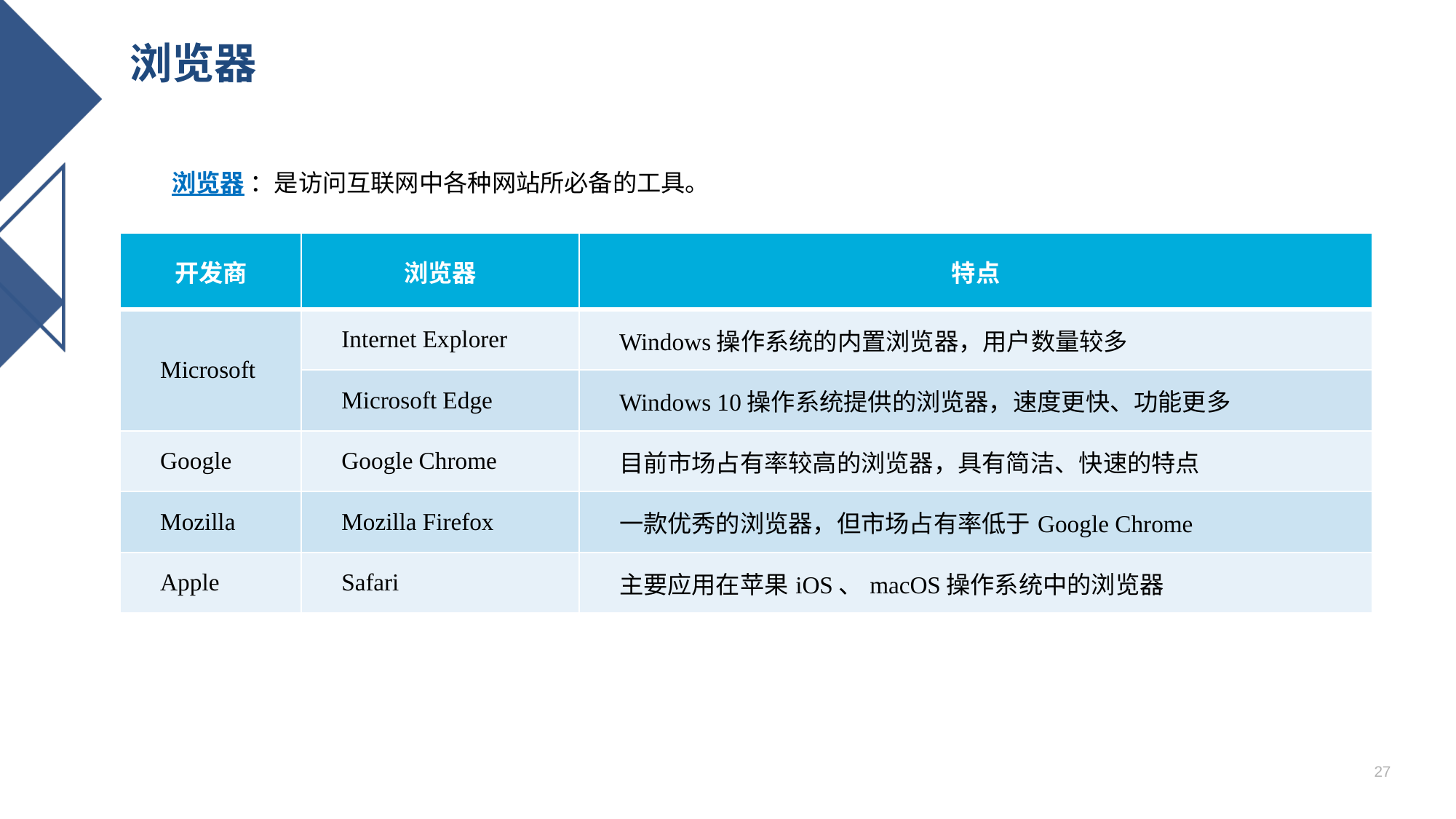

# 浏览器
浏览器 ：是访问互联网中各种网站所必备的工具。
| 开发商 | 浏览器 | 特点 |
| --- | --- | --- |
| Microsoft | Internet Explorer | Windows操作系统的内置浏览器，用户数量较多 |
|  | Microsoft Edge | Windows 10操作系统提供的浏览器，速度更快、功能更多 |
| Google | Google Chrome | 目前市场占有率较高的浏览器，具有简洁、快速的特点 |
| Mozilla | Mozilla Firefox | 一款优秀的浏览器，但市场占有率低于Google Chrome |
| Apple | Safari | 主要应用在苹果iOS、macOS操作系统中的浏览器 |
27